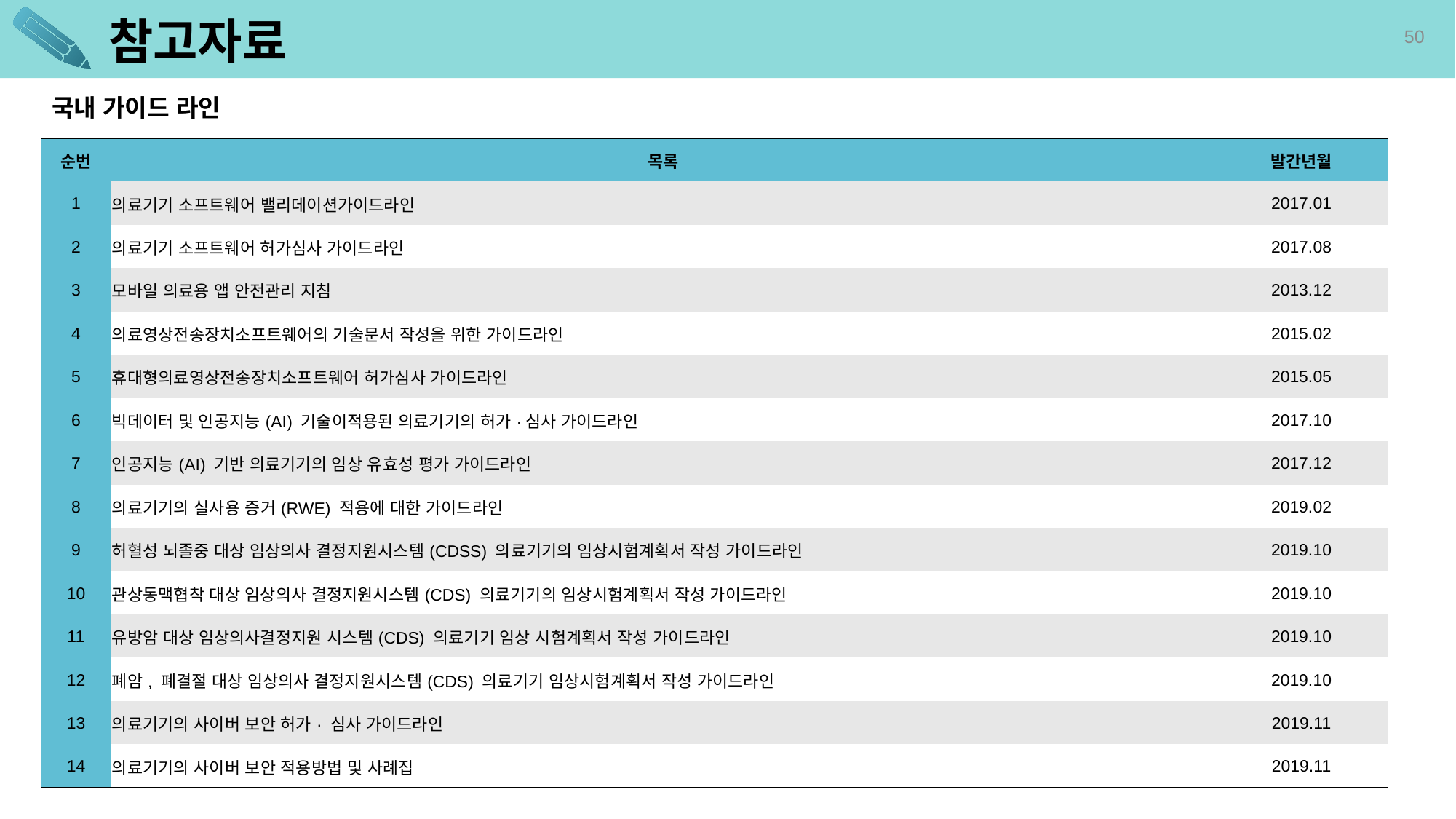

# 참고자료
국내 가이드 라인
| 순번 | 목록 | 발간년월 |
| --- | --- | --- |
| 1 | 의료기기 소프트웨어 밸리데이션가이드라인 | 2017.01 |
| 2 | 의료기기 소프트웨어 허가심사 가이드라인 | 2017.08 |
| 3 | 모바일 의료용 앱 안전관리 지침 | 2013.12 |
| 4 | 의료영상전송장치소프트웨어의 기술문서 작성을 위한 가이드라인 | 2015.02 |
| 5 | 휴대형의료영상전송장치소프트웨어 허가심사 가이드라인 | 2015.05 |
| 6 | 빅데이터 및 인공지능(AI) 기술이적용된 의료기기의 허가·심사 가이드라인 | 2017.10 |
| 7 | 인공지능(AI) 기반 의료기기의 임상 유효성 평가 가이드라인 | 2017.12 |
| 8 | 의료기기의 실사용 증거(RWE) 적용에 대한 가이드라인 | 2019.02 |
| 9 | 허혈성 뇌졸중 대상 임상의사 결정지원시스템(CDSS) 의료기기의 임상시험계획서 작성 가이드라인 | 2019.10 |
| 10 | 관상동맥협착 대상 임상의사 결정지원시스템(CDS) 의료기기의 임상시험계획서 작성 가이드라인 | 2019.10 |
| 11 | 유방암 대상 임상의사결정지원 시스템(CDS) 의료기기 임상 시험계획서 작성 가이드라인 | 2019.10 |
| 12 | 폐암, 폐결절 대상 임상의사 결정지원시스템(CDS) 의료기기 임상시험계획서 작성 가이드라인 | 2019.10 |
| 13 | 의료기기의 사이버 보안 허가· 심사 가이드라인 | 2019.11 |
| 14 | 의료기기의 사이버 보안 적용방법 및 사례집 | 2019.11 |